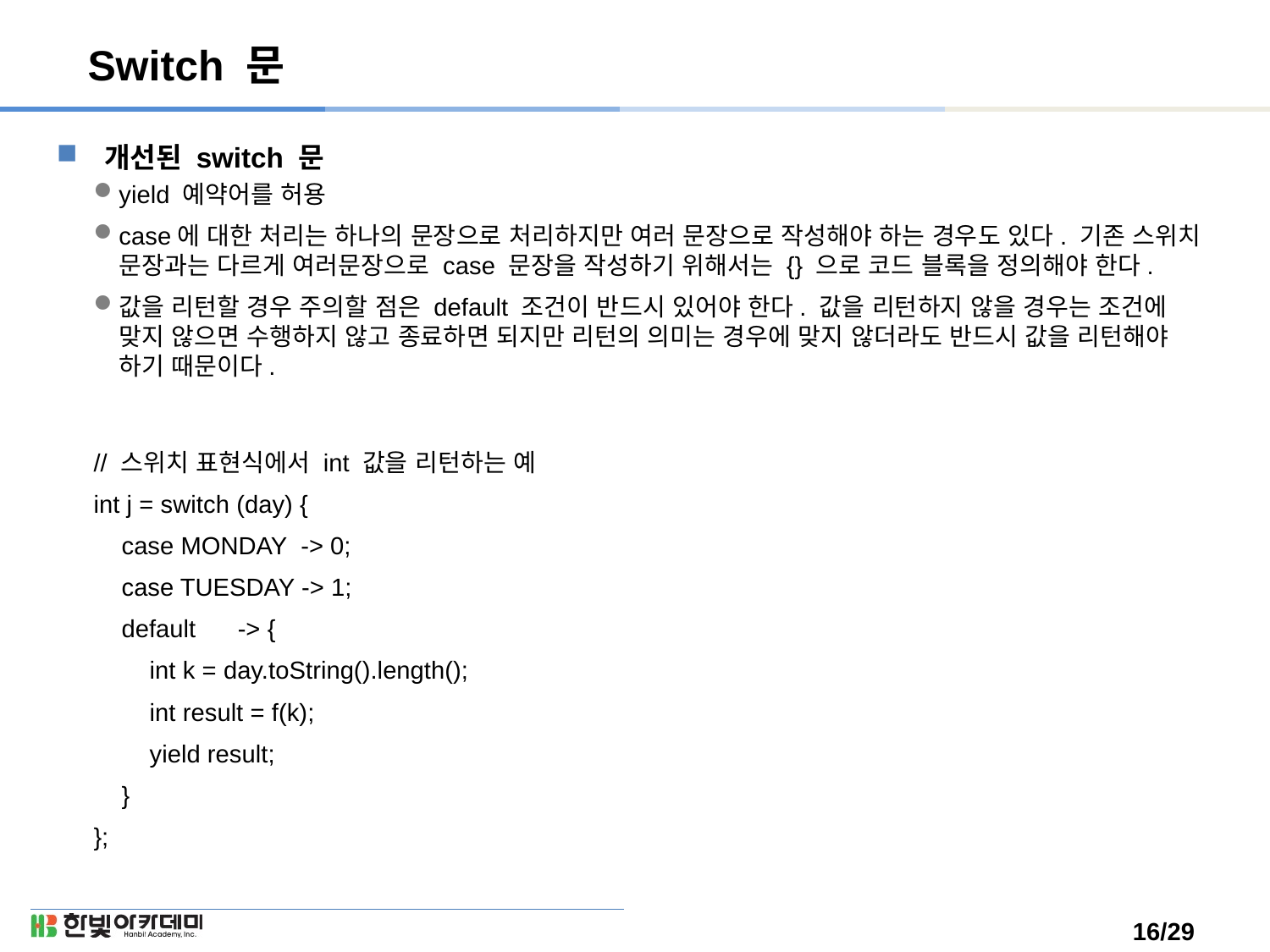

# Switch 문
개선된 switch 문
yield 예약어를 허용
case에 대한 처리는 하나의 문장으로 처리하지만 여러 문장으로 작성해야 하는 경우도 있다. 기존 스위치 문장과는 다르게 여러문장으로 case 문장을 작성하기 위해서는 {} 으로 코드 블록을 정의해야 한다.
값을 리턴할 경우 주의할 점은 default 조건이 반드시 있어야 한다. 값을 리턴하지 않을 경우는 조건에 맞지 않으면 수행하지 않고 종료하면 되지만 리턴의 의미는 경우에 맞지 않더라도 반드시 값을 리턴해야 하기 때문이다.

// 스위치 표현식에서 int 값을 리턴하는 예
int j = switch (day) {
    case MONDAY  -> 0;
    case TUESDAY -> 1;
    default      -> {
        int k = day.toString().length();
        int result = f(k);
        yield result;
    }
};